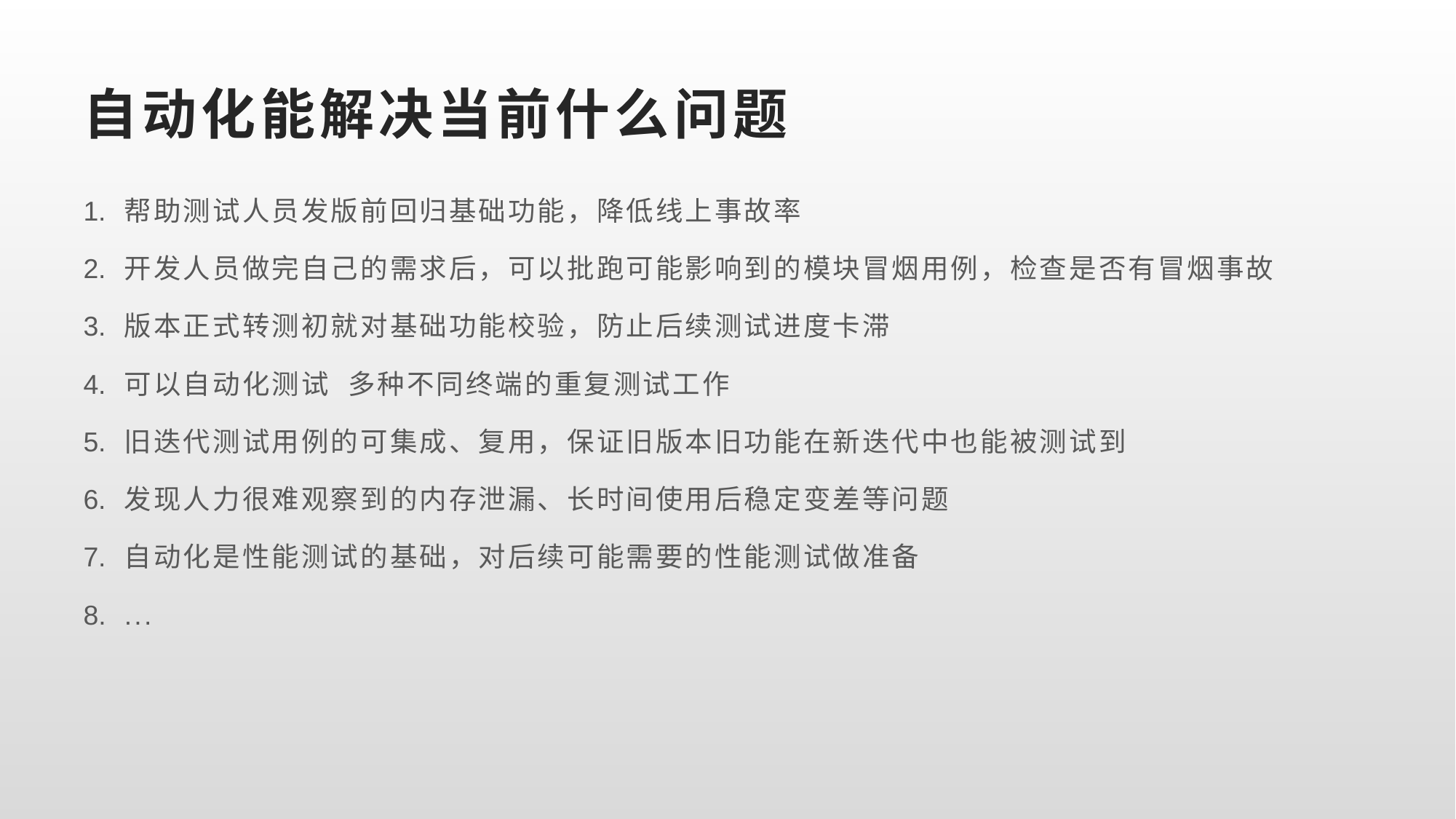

# 自动化能解决当前什么问题
帮助测试人员发版前回归基础功能，降低线上事故率
开发人员做完自己的需求后，可以批跑可能影响到的模块冒烟用例，检查是否有冒烟事故
版本正式转测初就对基础功能校验，防止后续测试进度卡滞
可以自动化测试  多种不同终端的重复测试工作
旧迭代测试用例的可集成、复用，保证旧版本旧功能在新迭代中也能被测试到
发现人力很难观察到的内存泄漏、长时间使用后稳定变差等问题
自动化是性能测试的基础，对后续可能需要的性能测试做准备
...